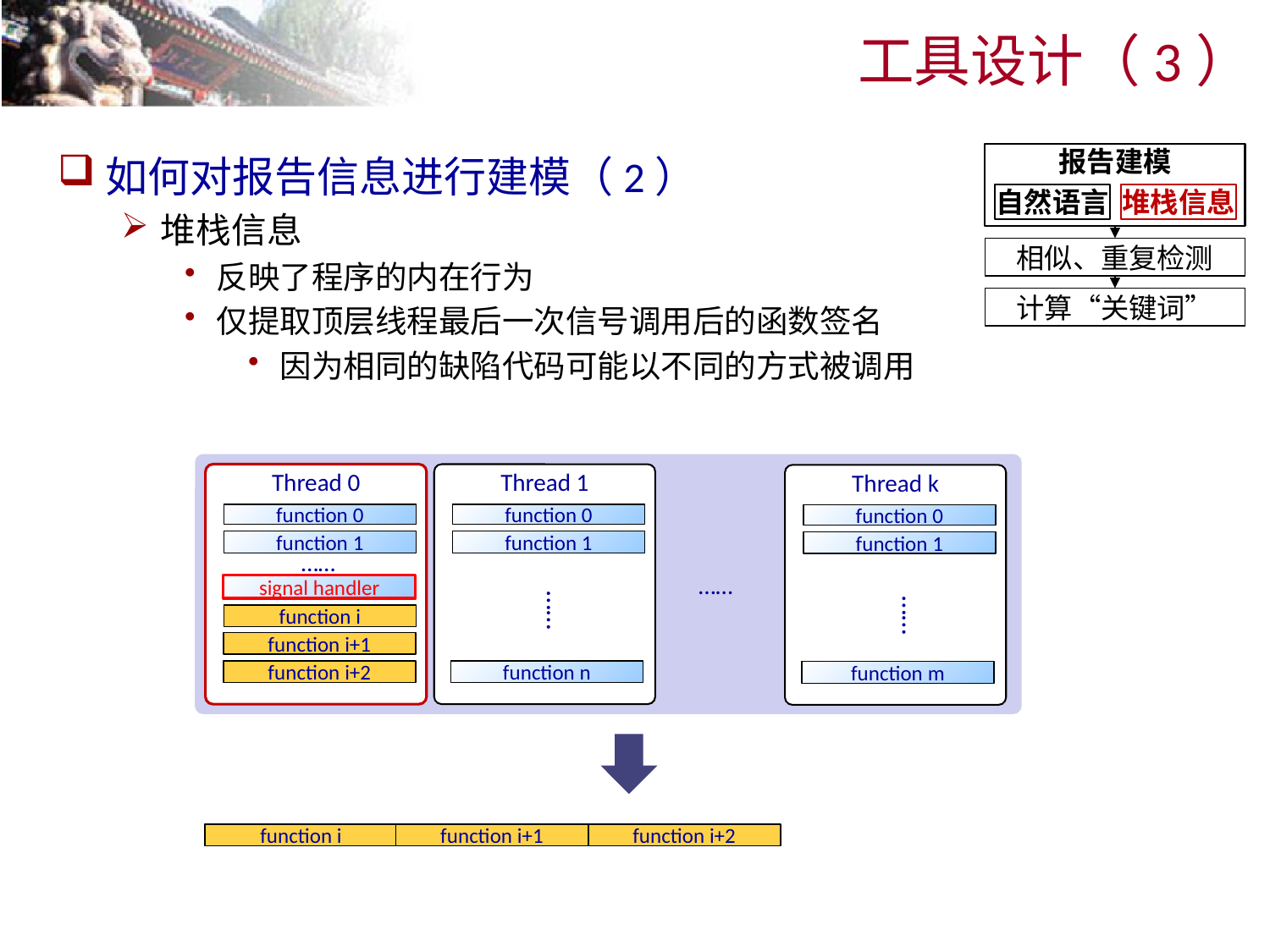

# 工具设计（3）
如何对报告信息进行建模（2）
堆栈信息
反映了程序的内在行为
仅提取顶层线程最后一次信号调用后的函数签名
因为相同的缺陷代码可能以不同的方式被调用
报告建模
自然语言
堆栈信息
相似、重复检测
计算“关键词”

Thread 0
Thread 1
Thread k
function 0
function 0
function 0
function 1
function 1
function 1
……
……
signal handler
……
……
function i
function i+1
function i+2
function n
function m

function i
function i+1
function i+2